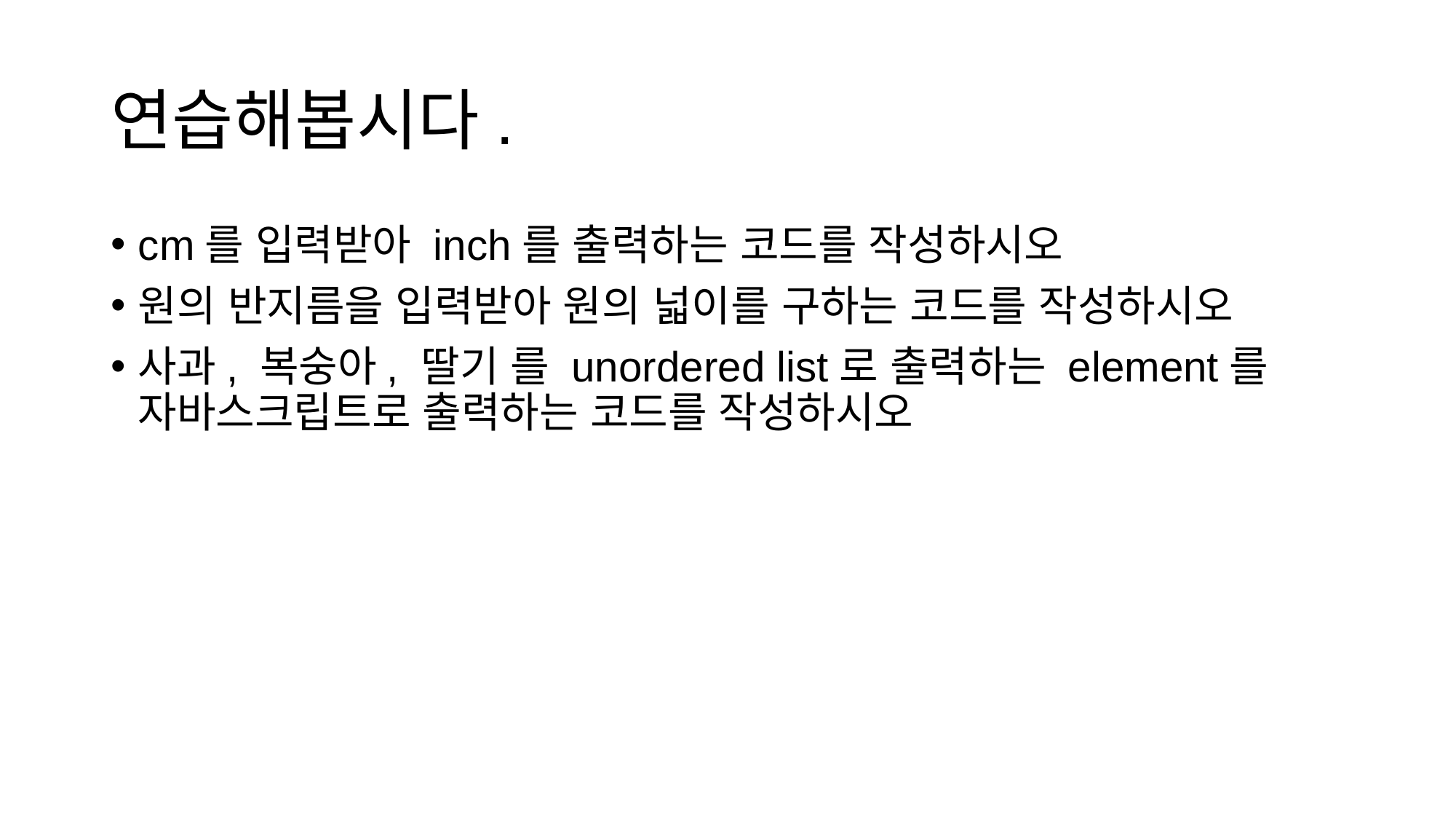

# 연습해봅시다.
cm를 입력받아 inch를 출력하는 코드를 작성하시오
원의 반지름을 입력받아 원의 넓이를 구하는 코드를 작성하시오
사과, 복숭아, 딸기 를 unordered list로 출력하는 element를 자바스크립트로 출력하는 코드를 작성하시오